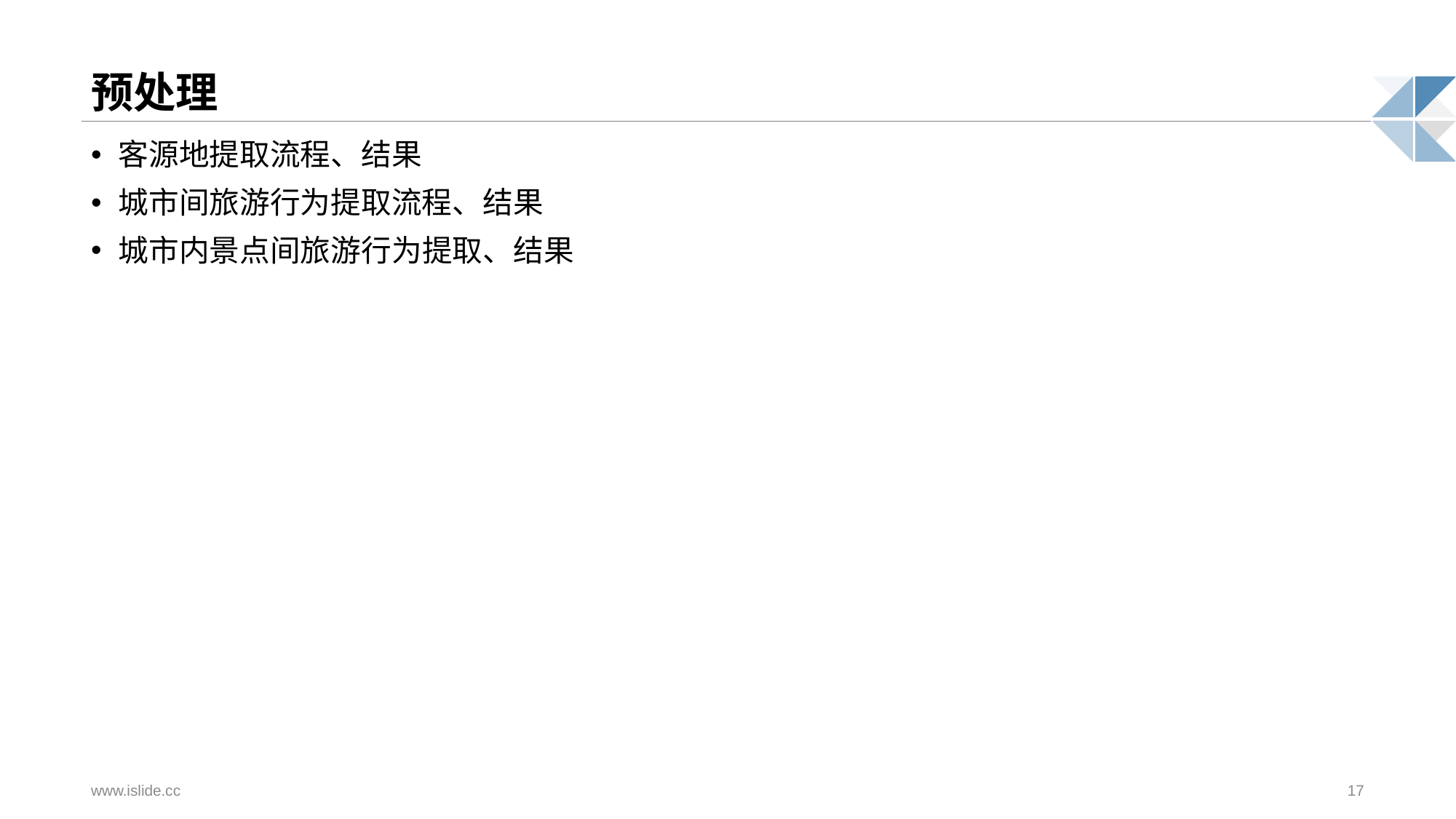

# 预处理
客源地提取流程、结果
城市间旅游行为提取流程、结果
城市内景点间旅游行为提取、结果

www.islide.cc
17